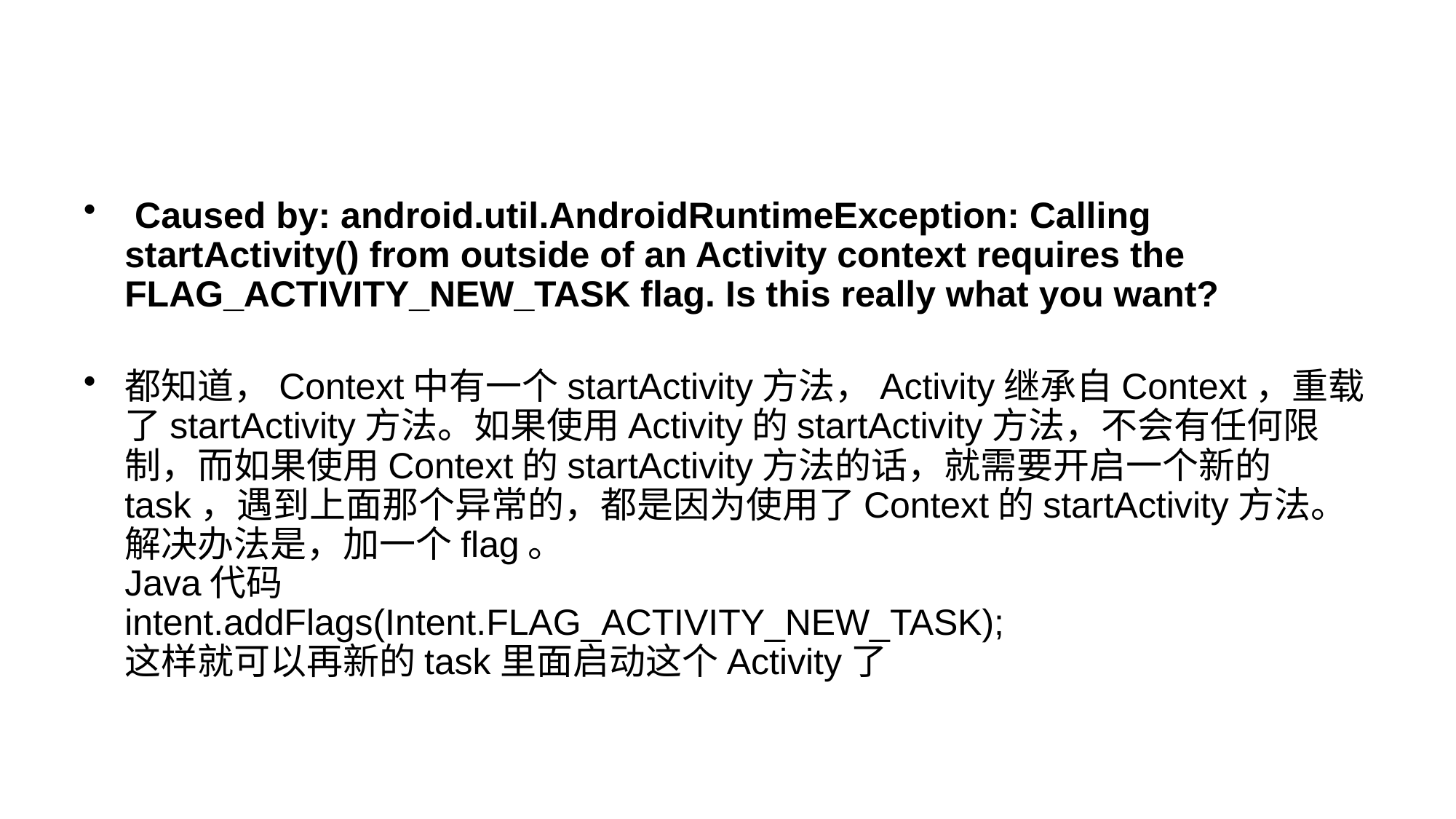

#
 Caused by: android.util.AndroidRuntimeException: Calling startActivity() from outside of an Activity context requires the FLAG_ACTIVITY_NEW_TASK flag. Is this really what you want?

都知道，Context中有一个startActivity方法，Activity继承自Context，重载了startActivity方法。如果使用Activity的startActivity方法，不会有任何限制，而如果使用Context的startActivity方法的话，就需要开启一个新的task，遇到上面那个异常的，都是因为使用了Context的startActivity方法。解决办法是，加一个flag。
Java代码 
intent.addFlags(Intent.FLAG_ACTIVITY_NEW_TASK); 
这样就可以再新的task里面启动这个Activity了